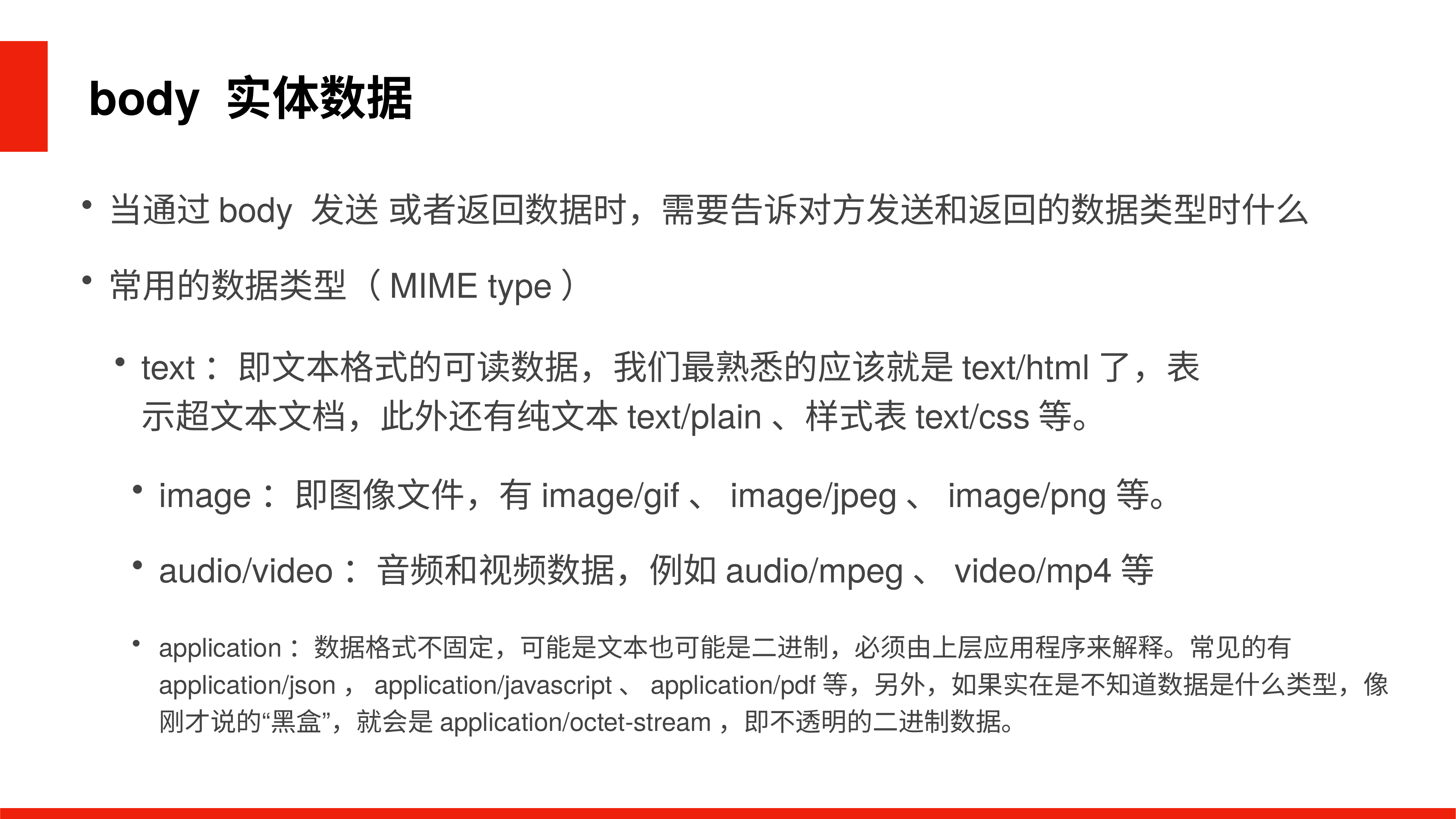

body 实体数据
当通过body 发送 或者返回数据时，需要告诉对方发送和返回的数据类型时什么
常用的数据类型（MIME type）

text：即文本格式的可读数据，我们最熟悉的应该就是text/html了，表示超文本文档，此外还有纯文本text/plain、样式表text/css等。
image：即图像文件，有image/gif、image/jpeg、image/png等。
audio/video：音频和视频数据，例如audio/mpeg、video/mp4等
application：数据格式不固定，可能是文本也可能是二进制，必须由上层应用程序来解释。常见的有application/json，application/javascript、application/pdf等，另外，如果实在是不知道数据是什么类型，像刚才说的“黑盒”，就会是application/octet-stream，即不透明的二进制数据。
28